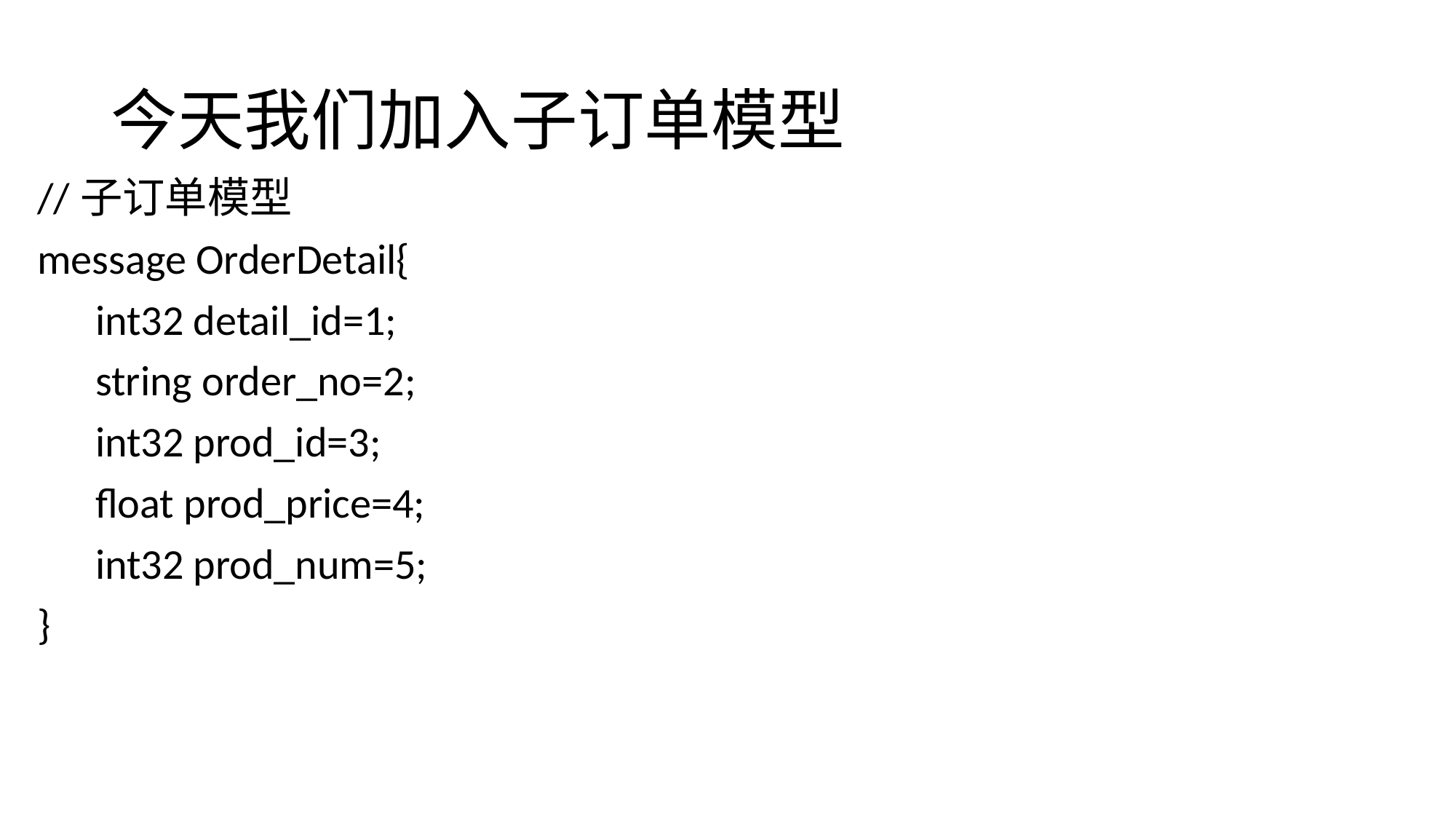

# 今天我们加入子订单模型
//子订单模型
message OrderDetail{
      int32 detail_id=1;
      string order_no=2;
      int32 prod_id=3;
      float prod_price=4;
      int32 prod_num=5;
}